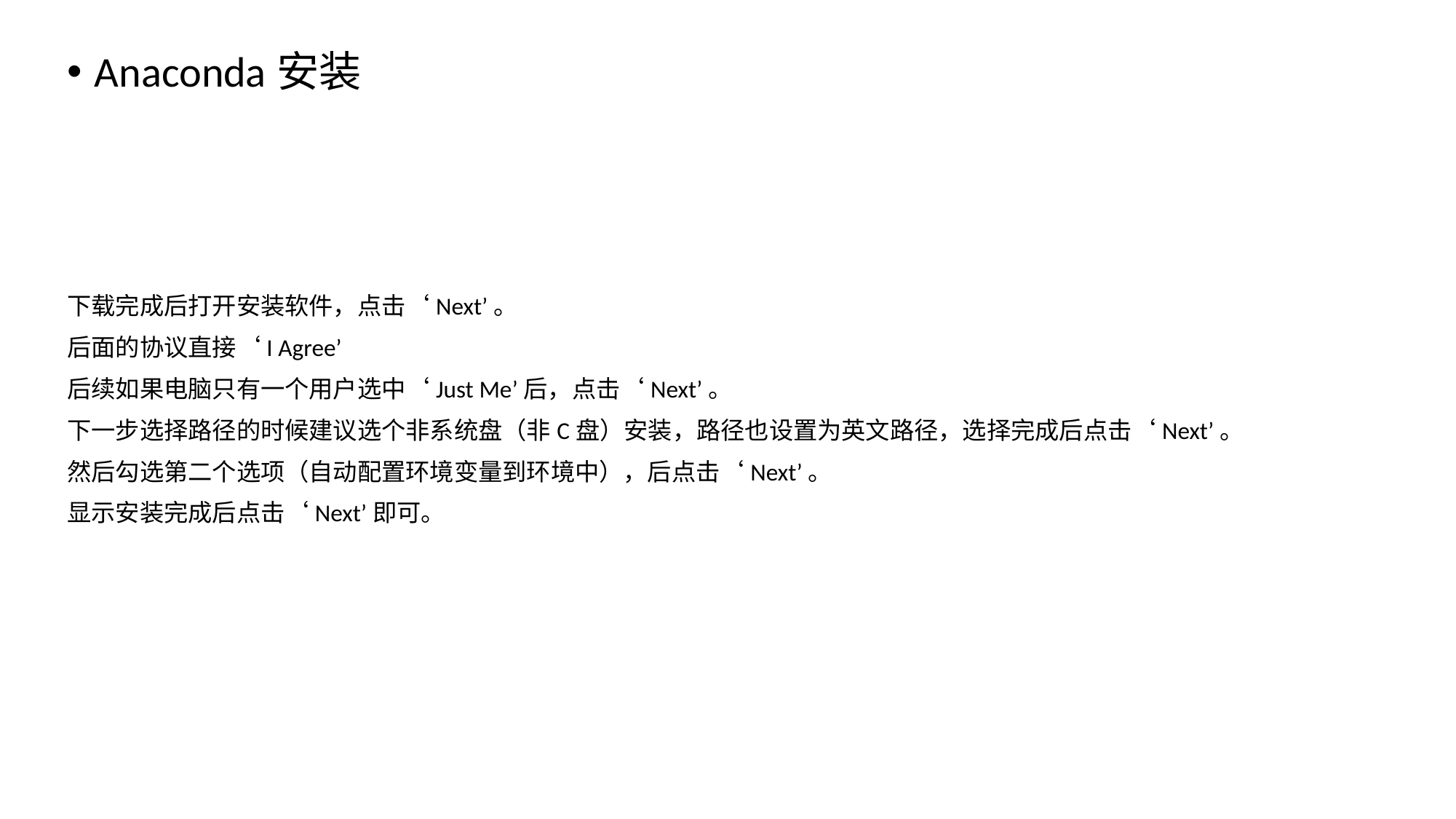

Anaconda安装

下载完成后打开安装软件，点击‘Next’。
后面的协议直接‘I Agree’
后续如果电脑只有一个用户选中‘Just Me’后，点击‘Next’。
下一步选择路径的时候建议选个非系统盘（非C盘）安装，路径也设置为英文路径，选择完成后点击‘Next’。
然后勾选第二个选项（自动配置环境变量到环境中），后点击‘Next’。
显示安装完成后点击‘Next’即可。